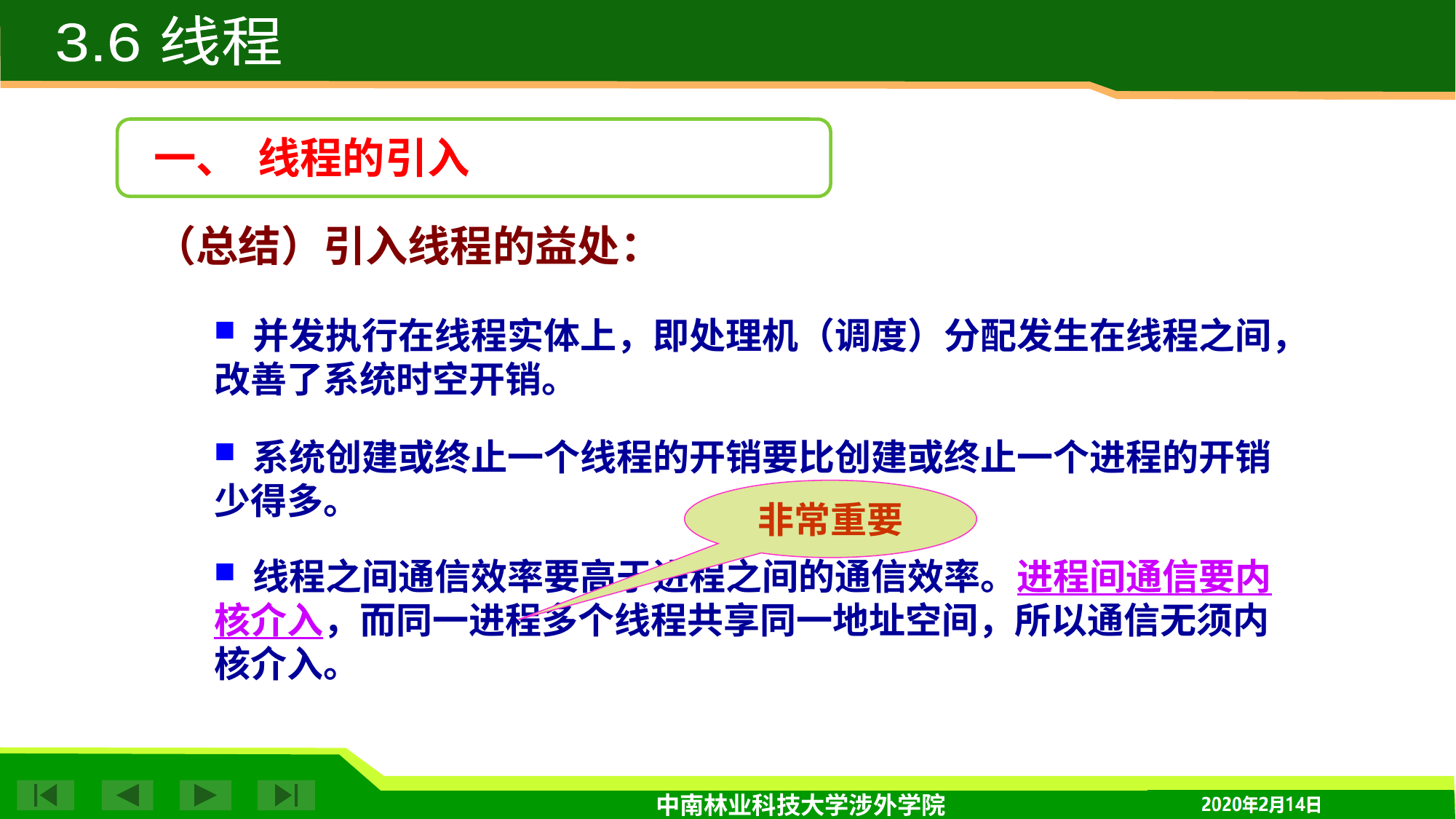

3.6 线程

一、  线程的引入
（总结）引入线程的益处：
 并发执行在线程实体上，即处理机（调度）分配发生在线程之间，改善了系统时空开销。
 系统创建或终止一个线程的开销要比创建或终止一个进程的开销少得多。
非常重要
 线程之间通信效率要高于进程之间的通信效率。进程间通信要内核介入，而同一进程多个线程共享同一地址空间，所以通信无须内核介入。